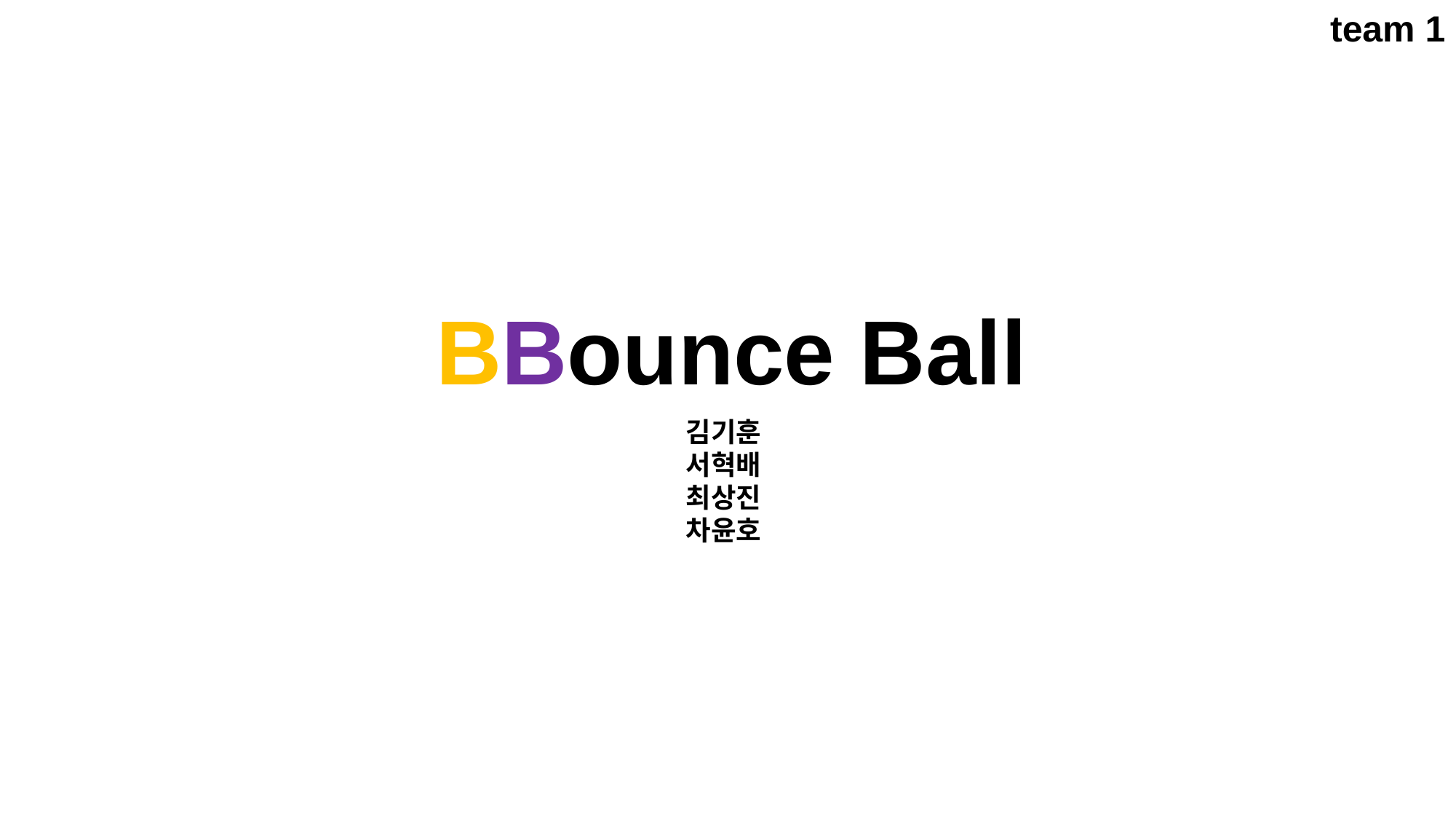

team 1
 BBounce Ball
김기훈
서혁배
최상진
차윤호